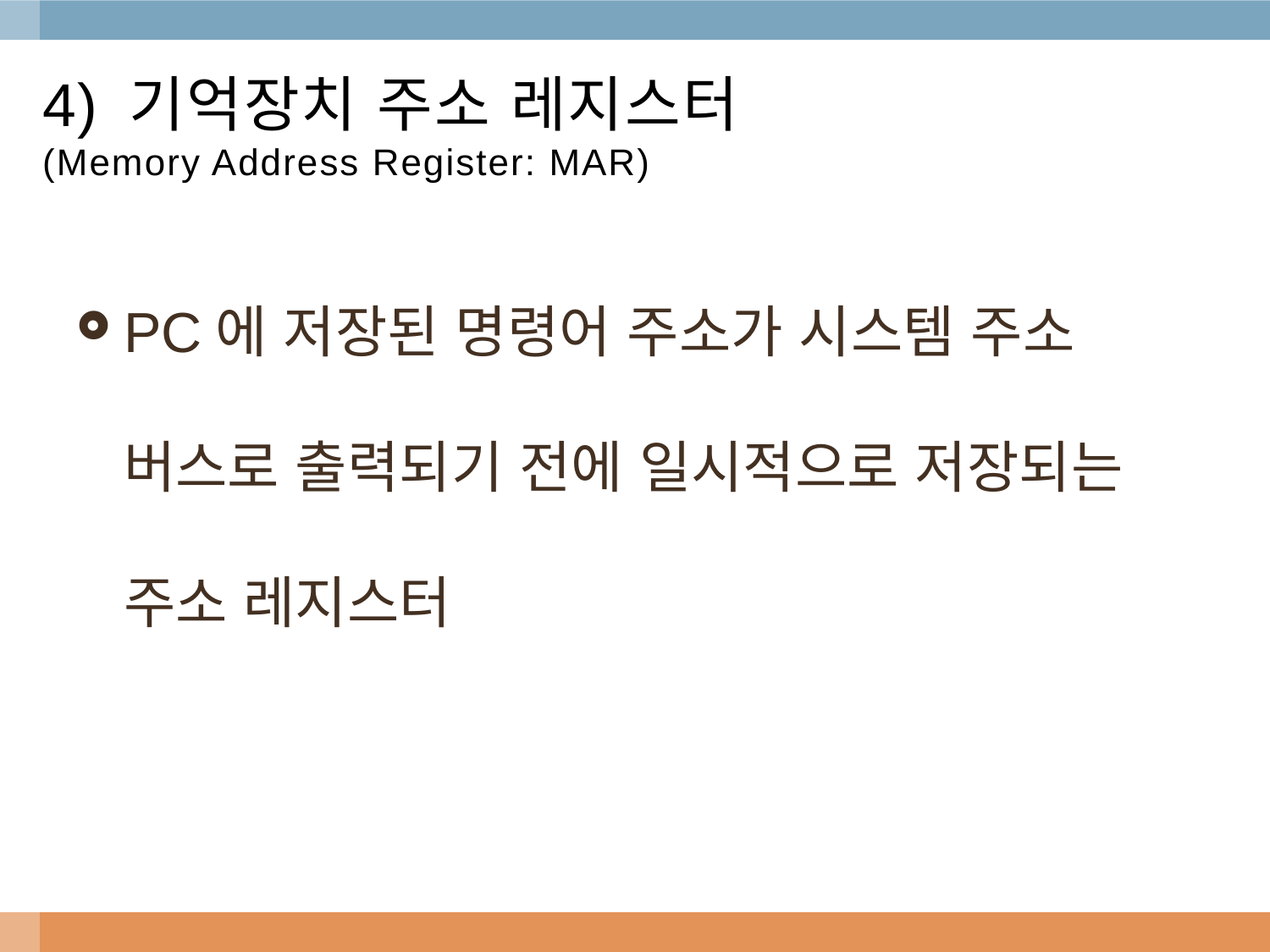

# 4) 기억장치 주소 레지스터 (Memory Address Register: MAR)
PC에 저장된 명령어 주소가 시스템 주소 버스로 출력되기 전에 일시적으로 저장되는 주소 레지스터